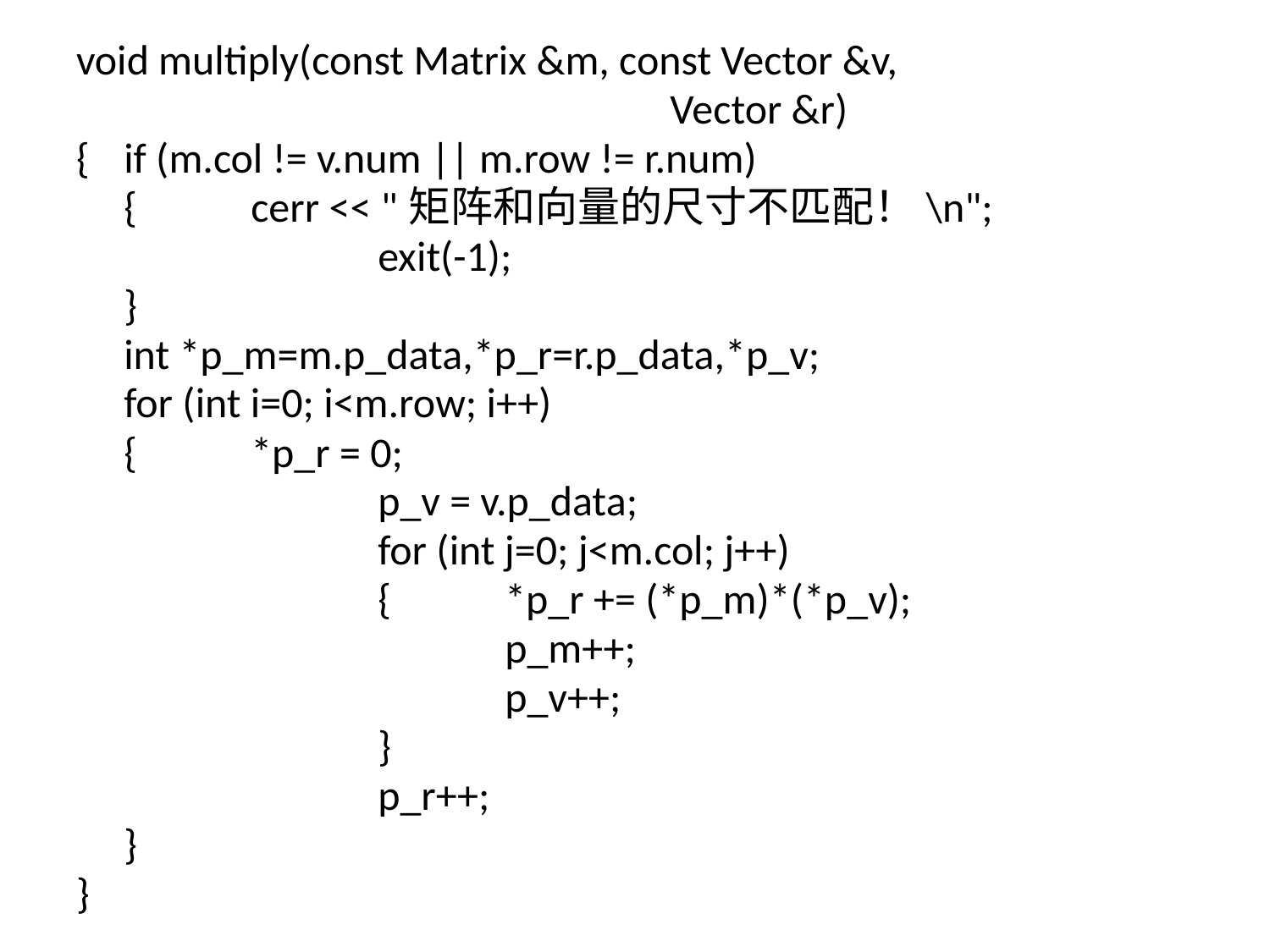

void multiply(const Matrix &m, const Vector &v,
					    Vector &r)
{	if (m.col != v.num || m.row != r.num)
	{	cerr << "矩阵和向量的尺寸不匹配！\n";
			exit(-1);
	}
	int *p_m=m.p_data,*p_r=r.p_data,*p_v;
	for (int i=0; i<m.row; i++)
	{	*p_r = 0;
			p_v = v.p_data;
			for (int j=0; j<m.col; j++)
			{	*p_r += (*p_m)*(*p_v);
				p_m++;
				p_v++;
			}
			p_r++;
	}
}